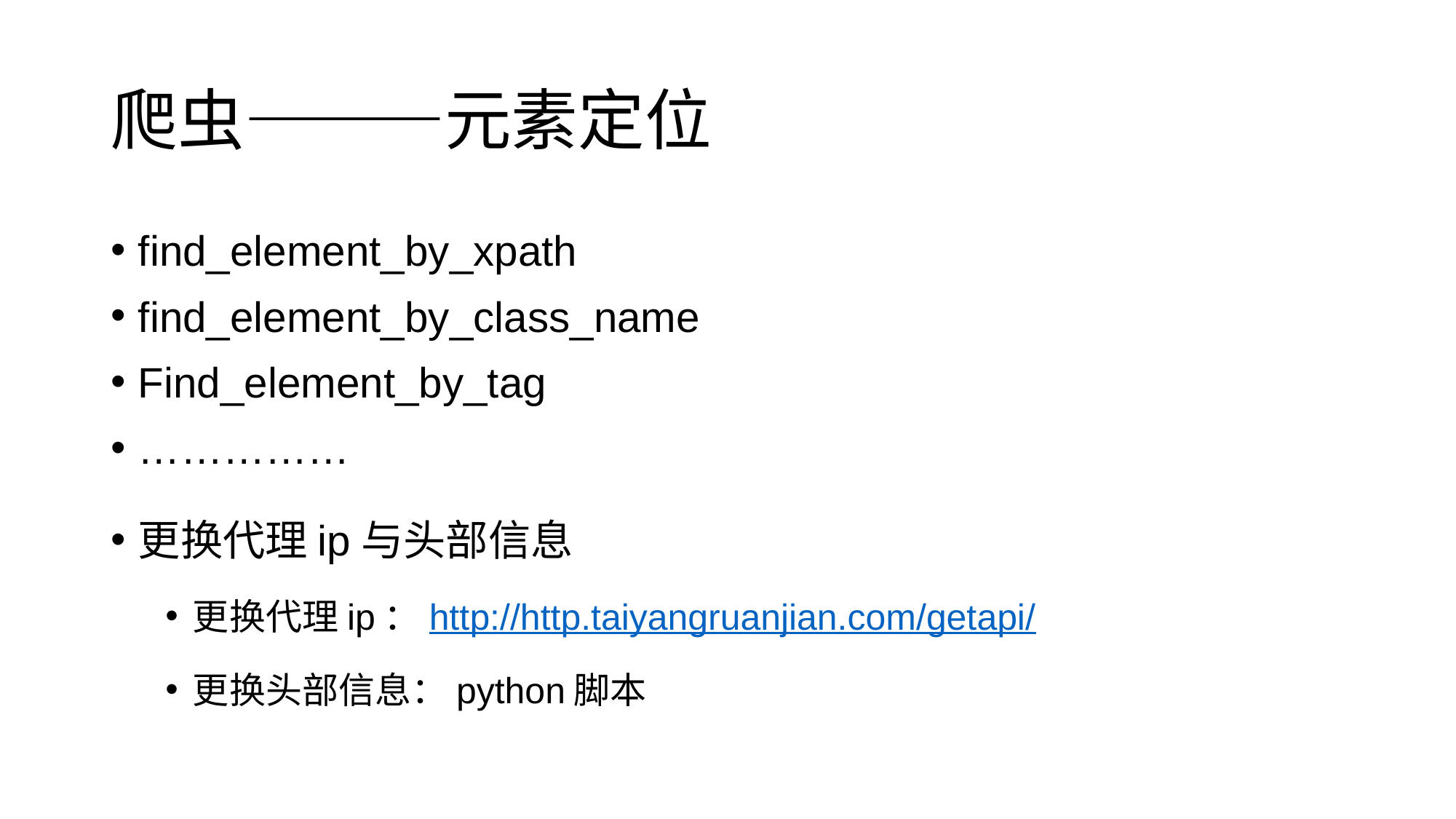

# 爬虫———元素定位
find_element_by_xpath
find_element_by_class_name
Find_element_by_tag
……………
更换代理ip与头部信息
更换代理ip：http://http.taiyangruanjian.com/getapi/
更换头部信息：python脚本